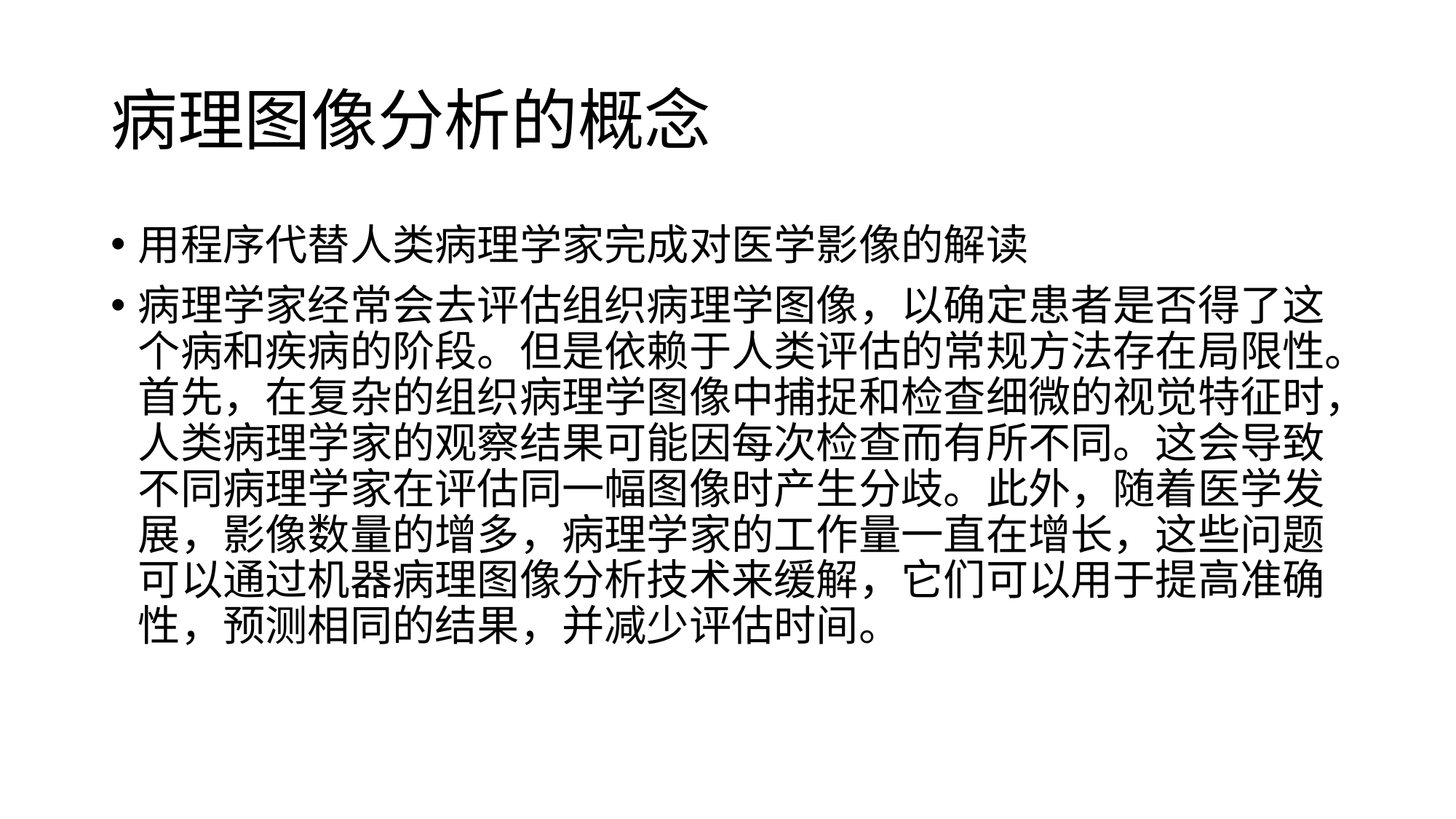

# 病理图像分析的概念
用程序代替人类病理学家完成对医学影像的解读
病理学家经常会去评估组织病理学图像，以确定患者是否得了这个病和疾病的阶段。但是依赖于人类评估的常规方法存在局限性。首先，在复杂的组织病理学图像中捕捉和检查细微的视觉特征时，人类病理学家的观察结果可能因每次检查而有所不同。这会导致不同病理学家在评估同一幅图像时产生分歧。此外，随着医学发展，影像数量的增多，病理学家的工作量一直在增长，这些问题
可以通过机器病理图像分析技术来缓解，它们可以用于提高准确性，预测相同的结果，并减少评估时间。